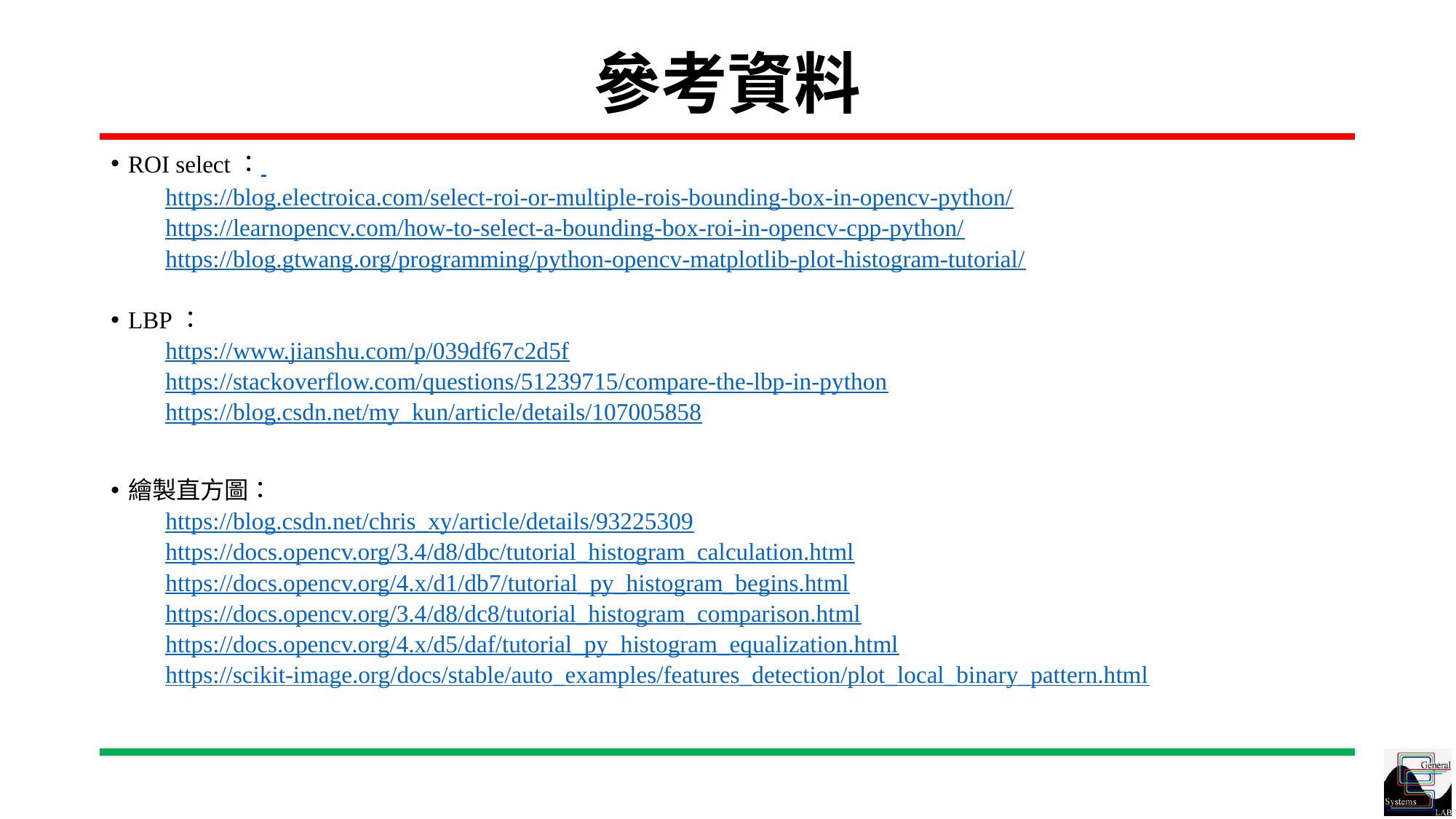

# 參考資料
ROI select：
https://blog.electroica.com/select-roi-or-multiple-rois-bounding-box-in-opencv-python/
https://learnopencv.com/how-to-select-a-bounding-box-roi-in-opencv-cpp-python/
https://blog.gtwang.org/programming/python-opencv-matplotlib-plot-histogram-tutorial/

LBP：
https://www.jianshu.com/p/039df67c2d5f
https://stackoverflow.com/questions/51239715/compare-the-lbp-in-python
https://blog.csdn.net/my_kun/article/details/107005858

繪製直方圖：
https://blog.csdn.net/chris_xy/article/details/93225309
https://docs.opencv.org/3.4/d8/dbc/tutorial_histogram_calculation.html
https://docs.opencv.org/4.x/d1/db7/tutorial_py_histogram_begins.html
https://docs.opencv.org/3.4/d8/dc8/tutorial_histogram_comparison.html
https://docs.opencv.org/4.x/d5/daf/tutorial_py_histogram_equalization.html
https://scikit-image.org/docs/stable/auto_examples/features_detection/plot_local_binary_pattern.html